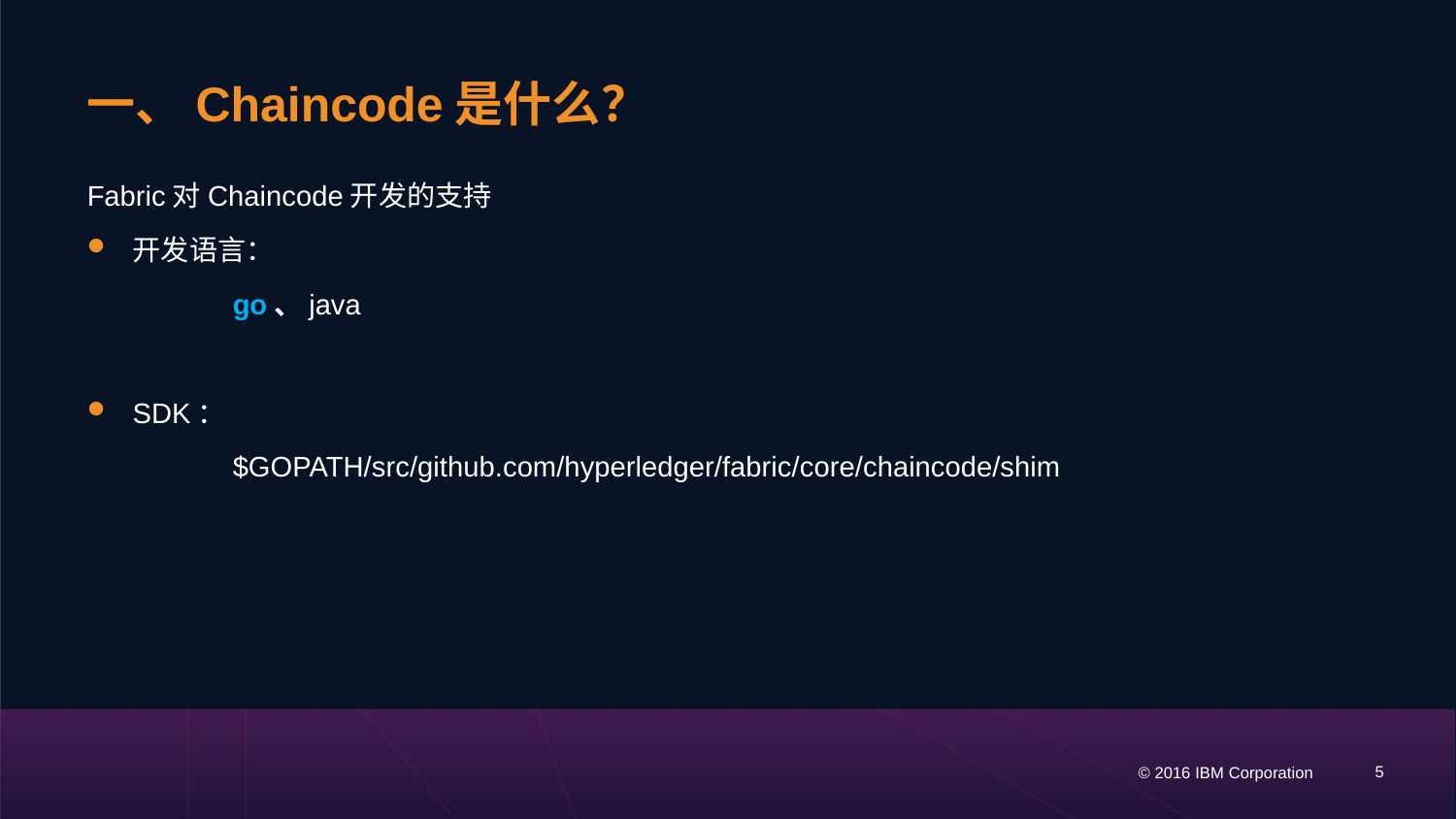

# 一、Chaincode是什么？
Fabric对Chaincode开发的支持
开发语言：
	go、java

SDK：
	$GOPATH/src/github.com/hyperledger/fabric/core/chaincode/shim